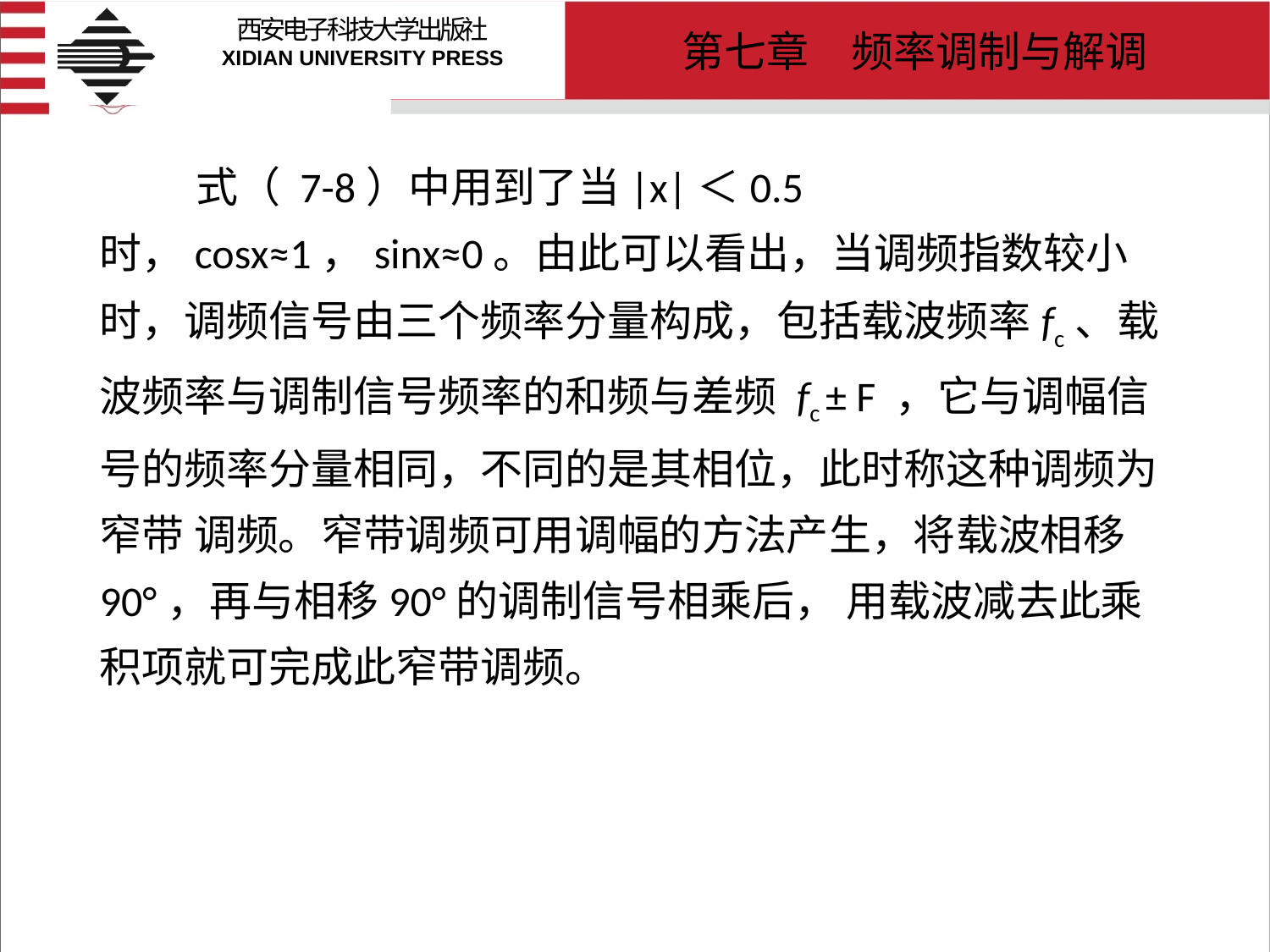

# 式（ 7-8）中用到了当|x|＜0.5时，cosx≈1，sinx≈0。由此可以看出，当调频指数较小时，调频信号由三个频率分量构成，包括载波频率fc、载波频率与调制信号频率的和频与差频 fc ± F ，它与调幅信号的频率分量相同，不同的是其相位，此时称这种调频为窄带 调频。窄带调频可用调幅的方法产生，将载波相移90°，再与相移90°的调制信号相乘后， 用载波减去此乘积项就可完成此窄带调频。